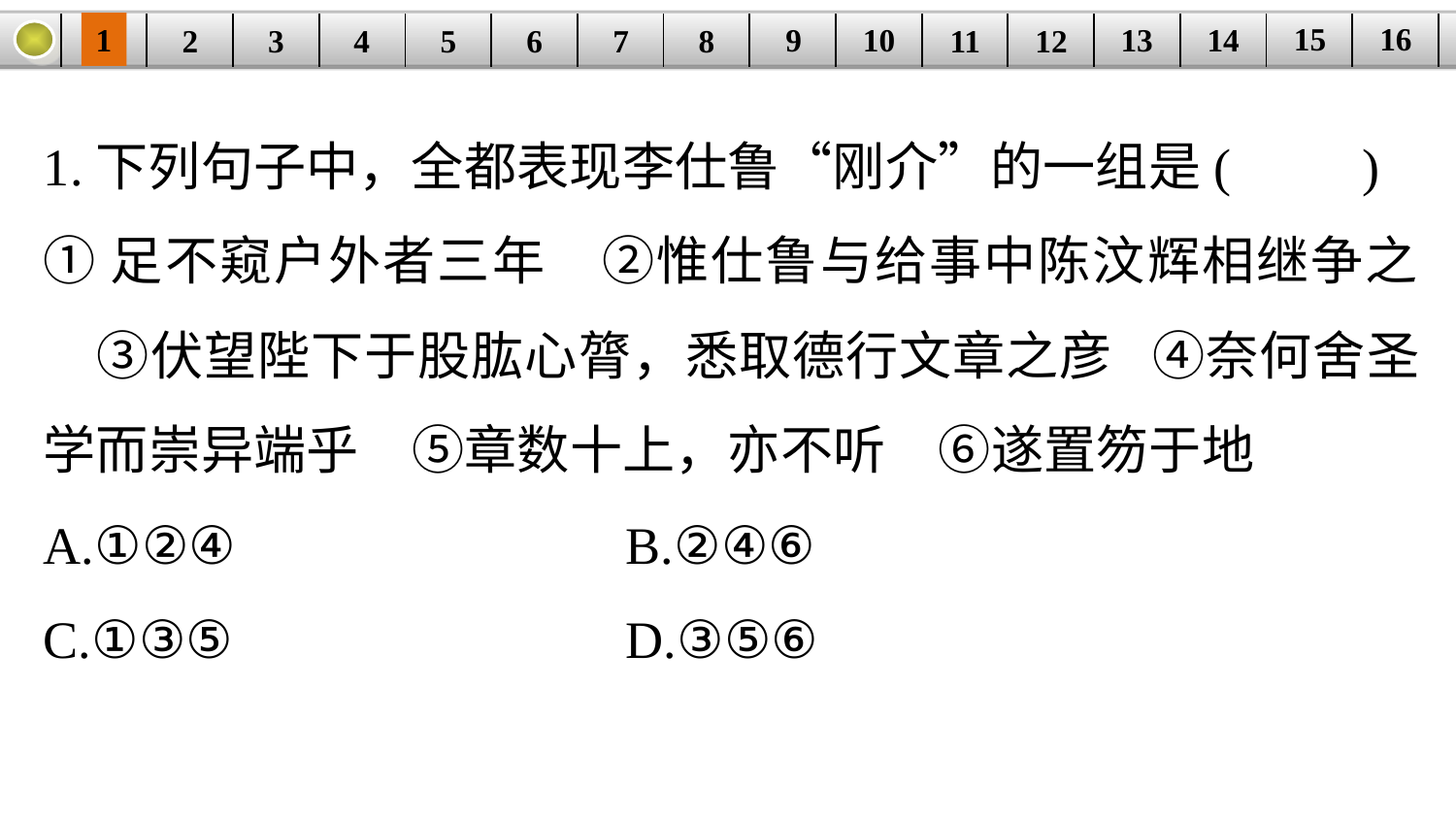

16

15
14
9
10
1
13
3
4
5
6
8
11
2
12
|  |  |  |  |  |  |  |  |  |  |  |  |  |  |  |  |
| --- | --- | --- | --- | --- | --- | --- | --- | --- | --- | --- | --- | --- | --- | --- | --- |
7

1.下列句子中，全都表现李仕鲁“刚介”的一组是(　　)
①足不窥户外者三年　②惟仕鲁与给事中陈汶辉相继争之　③伏望陛下于股肱心膂，悉取德行文章之彦   ④奈何舍圣学而崇异端乎　⑤章数十上，亦不听　⑥遂置笏于地
A.①②④  			B.②④⑥
C.①③⑤  			D.③⑤⑥